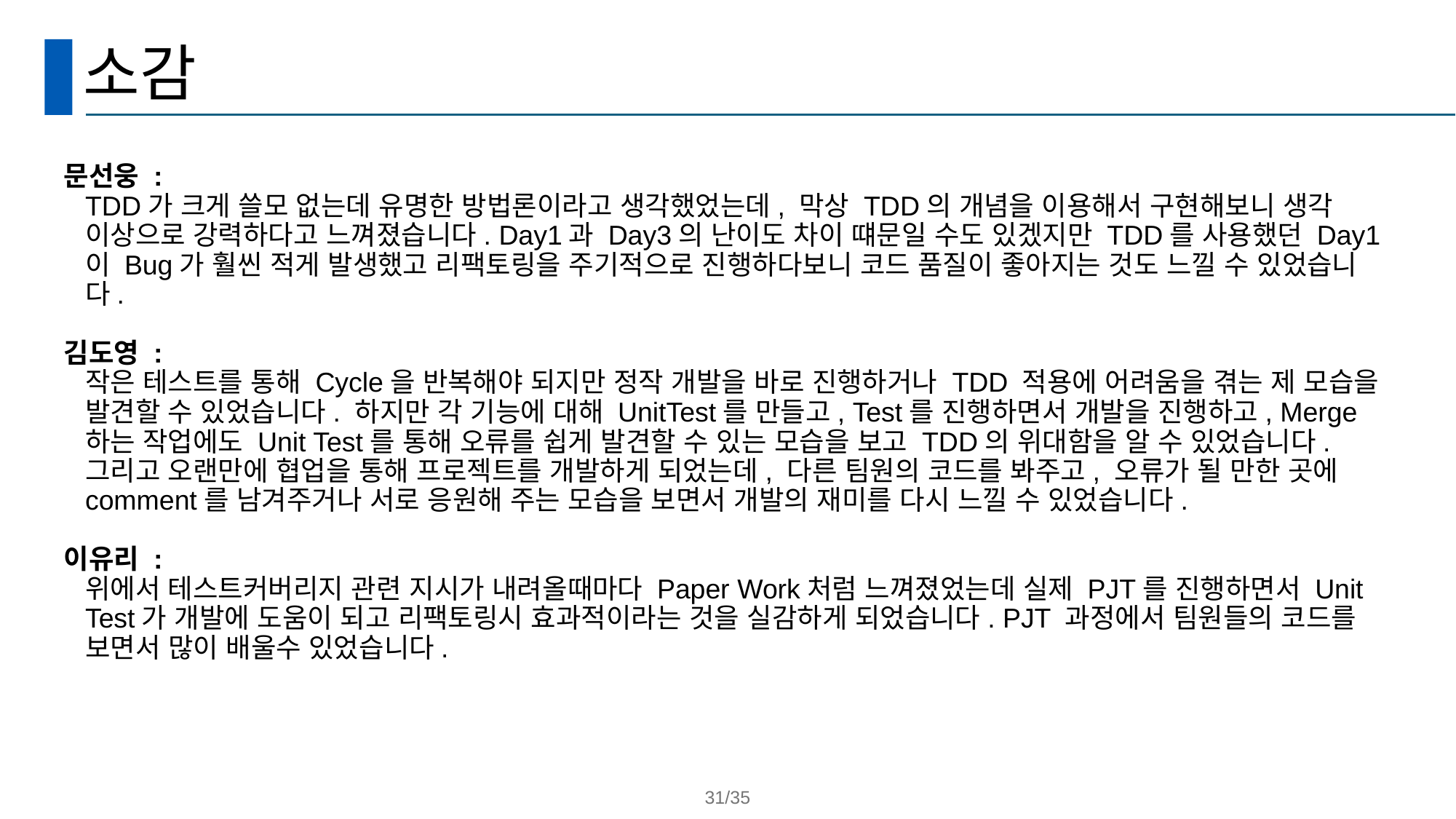

# 소감
문선웅 :
TDD가 크게 쓸모 없는데 유명한 방법론이라고 생각했었는데, 막상 TDD의 개념을 이용해서 구현해보니 생각 이상으로 강력하다고 느껴졌습니다. Day1과 Day3의 난이도 차이 떄문일 수도 있겠지만 TDD를 사용했던 Day1이 Bug가 훨씬 적게 발생했고 리팩토링을 주기적으로 진행하다보니 코드 품질이 좋아지는 것도 느낄 수 있었습니다.

김도영 :
작은 테스트를 통해 Cycle을 반복해야 되지만 정작 개발을 바로 진행하거나 TDD 적용에 어려움을 겪는 제 모습을 발견할 수 있었습니다. 하지만 각 기능에 대해 UnitTest를 만들고, Test를 진행하면서 개발을 진행하고, Merge 하는 작업에도 Unit Test를 통해 오류를 쉽게 발견할 수 있는 모습을 보고 TDD의 위대함을 알 수 있었습니다. 그리고 오랜만에 협업을 통해 프로젝트를 개발하게 되었는데, 다른 팀원의 코드를 봐주고, 오류가 될 만한 곳에 comment를 남겨주거나 서로 응원해 주는 모습을 보면서 개발의 재미를 다시 느낄 수 있었습니다.

이유리 :
위에서 테스트커버리지 관련 지시가 내려올때마다 Paper Work처럼 느껴졌었는데 실제 PJT를 진행하면서 Unit Test가 개발에 도움이 되고 리팩토링시 효과적이라는 것을 실감하게 되었습니다. PJT 과정에서 팀원들의 코드를 보면서 많이 배울수 있었습니다.
31/35